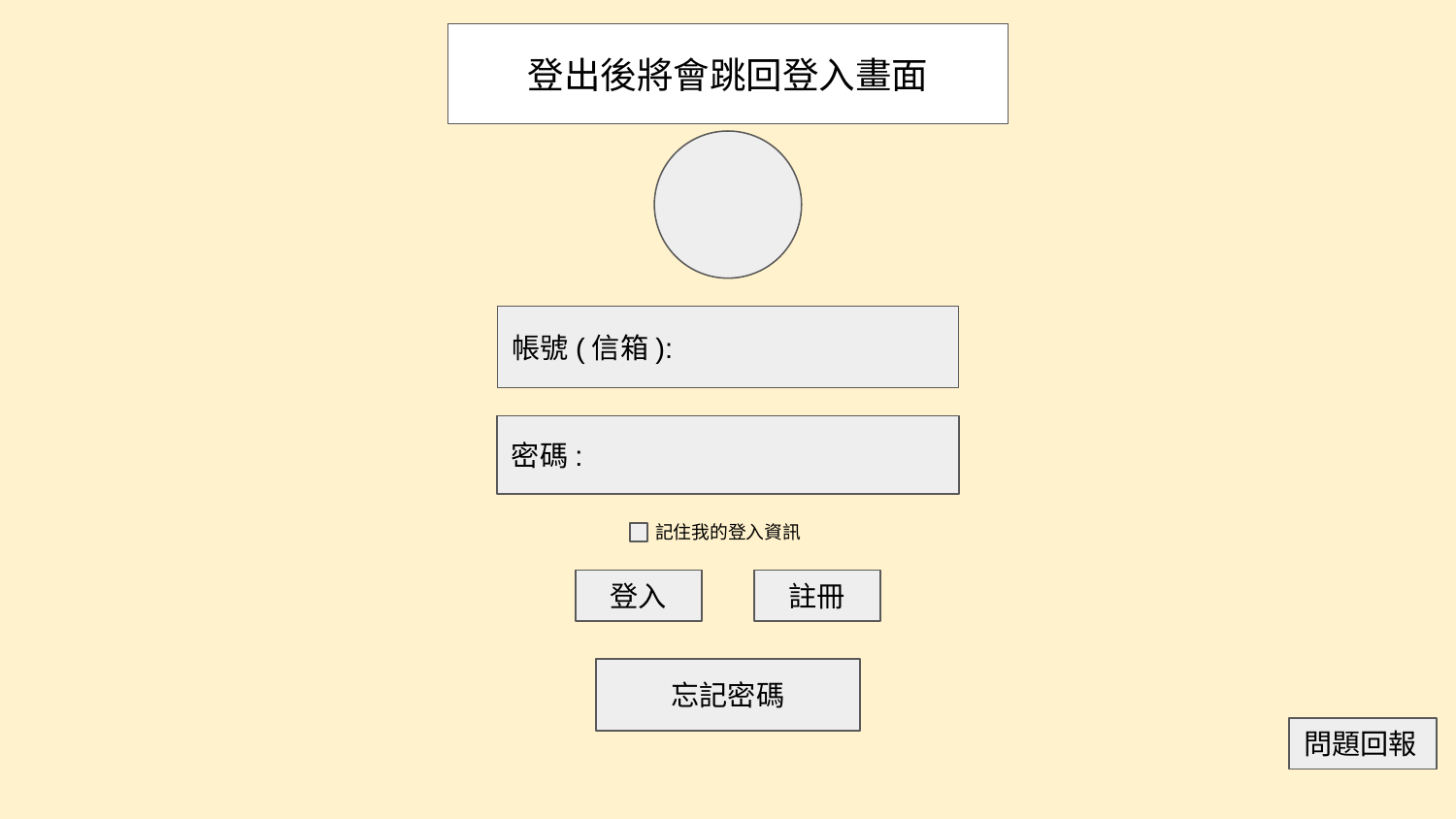

登出後將會跳回登入畫面

帳號(信箱):
密碼:
記住我的登入資訊

登入
註冊
忘記密碼
問題回報